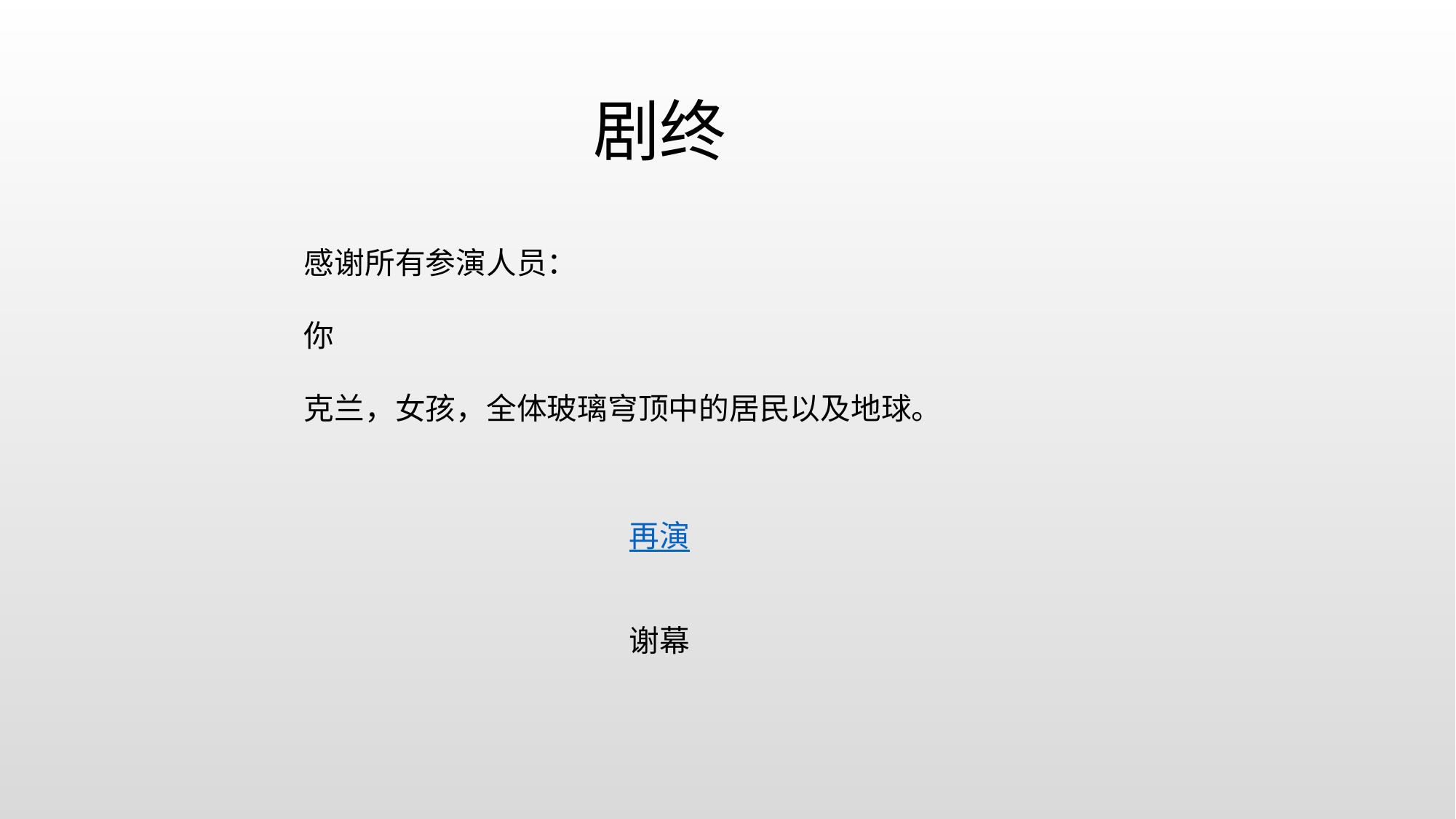

剧终
感谢所有参演人员：

你

克兰，女孩，全体玻璃穹顶中的居民以及地球。
再演
谢幕